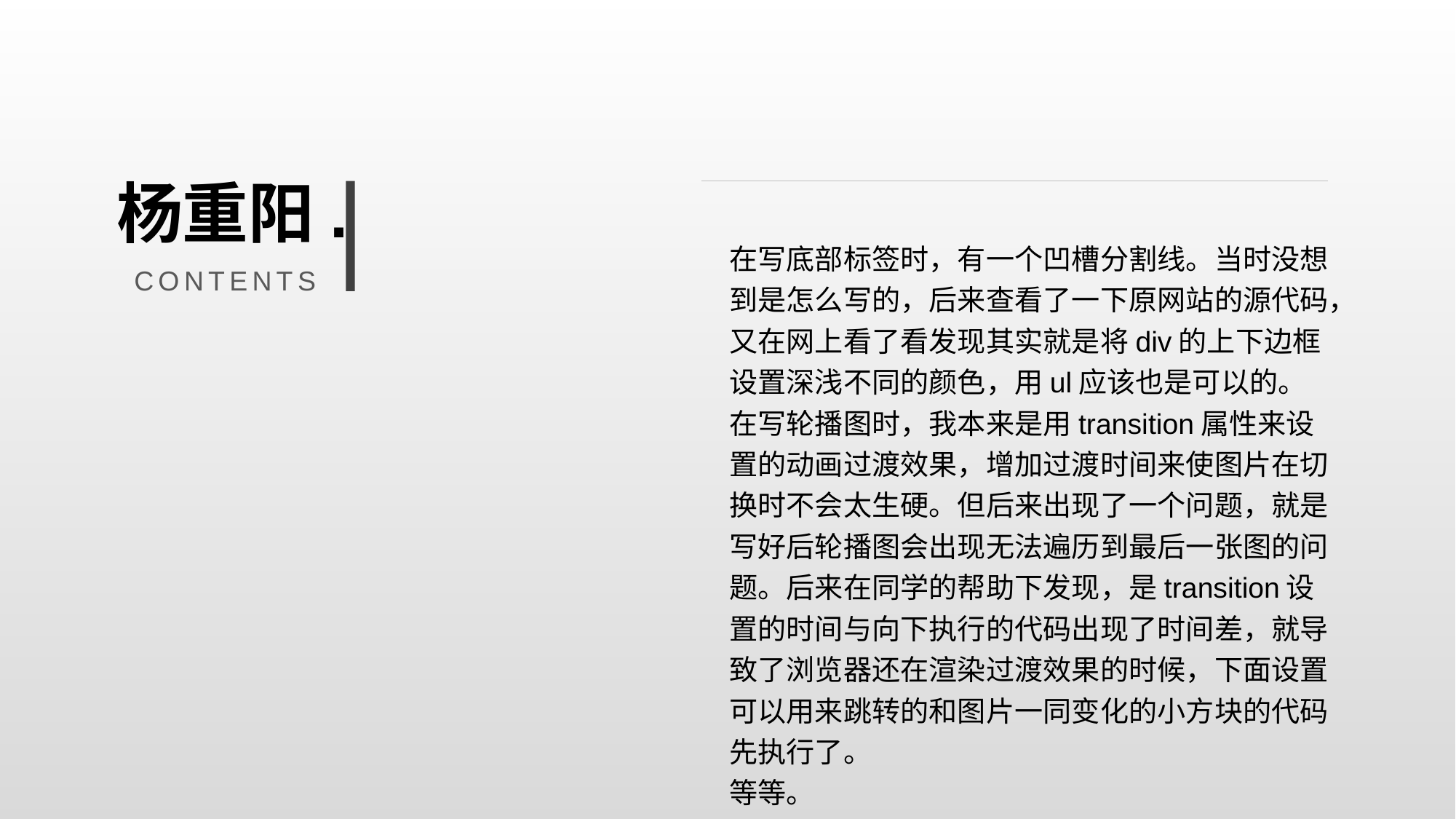

杨重阳.

在写底部标签时，有一个凹槽分割线。当时没想到是怎么写的，后来查看了一下原网站的源代码，又在网上看了看发现其实就是将div的上下边框设置深浅不同的颜色，用ul应该也是可以的。
在写轮播图时，我本来是用transition属性来设置的动画过渡效果，增加过渡时间来使图片在切换时不会太生硬。但后来出现了一个问题，就是写好后轮播图会出现无法遍历到最后一张图的问题。后来在同学的帮助下发现，是transition设置的时间与向下执行的代码出现了时间差，就导致了浏览器还在渲染过渡效果的时候，下面设置可以用来跳转的和图片一同变化的小方块的代码先执行了。
等等。

CONTENTS